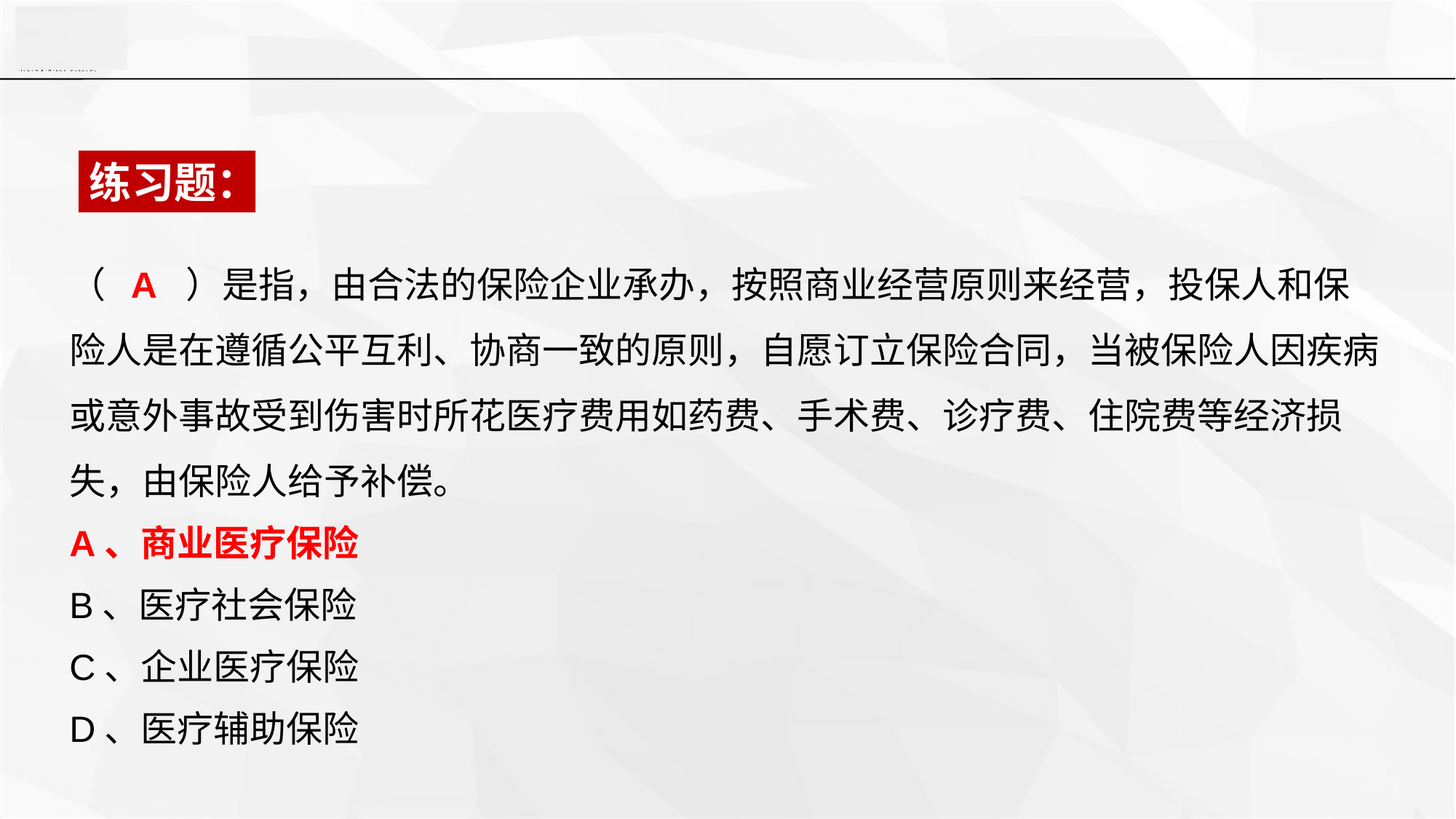

练习题：
（  A  ）是指，由合法的保险企业承办，按照商业经营原则来经营，投保人和保险人是在遵循公平互利、协商一致的原则，自愿订立保险合同，当被保险人因疾病或意外事故受到伤害时所花医疗费用如药费、手术费、诊疗费、住院费等经济损失，由保险人给予补偿。
A、商业医疗保险
B、医疗社会保险
C、企业医疗保险
D、医疗辅助保险